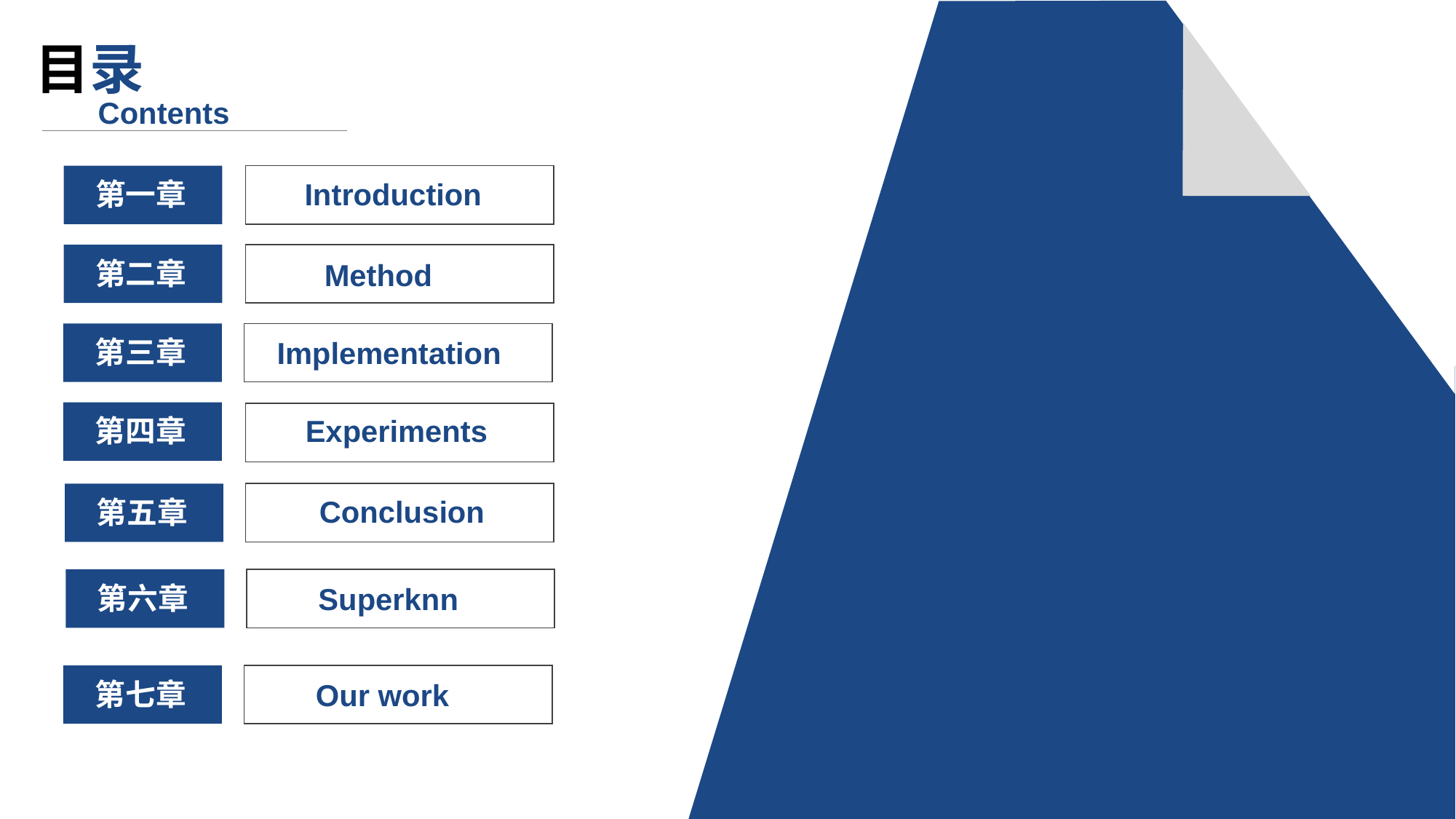

目录
Contents

Introduction
第一章

第二章
Method

第三章
Implementation

  Experiments
第四章

Conclusion
第五章

第六章
Superknn

第七章
Our work